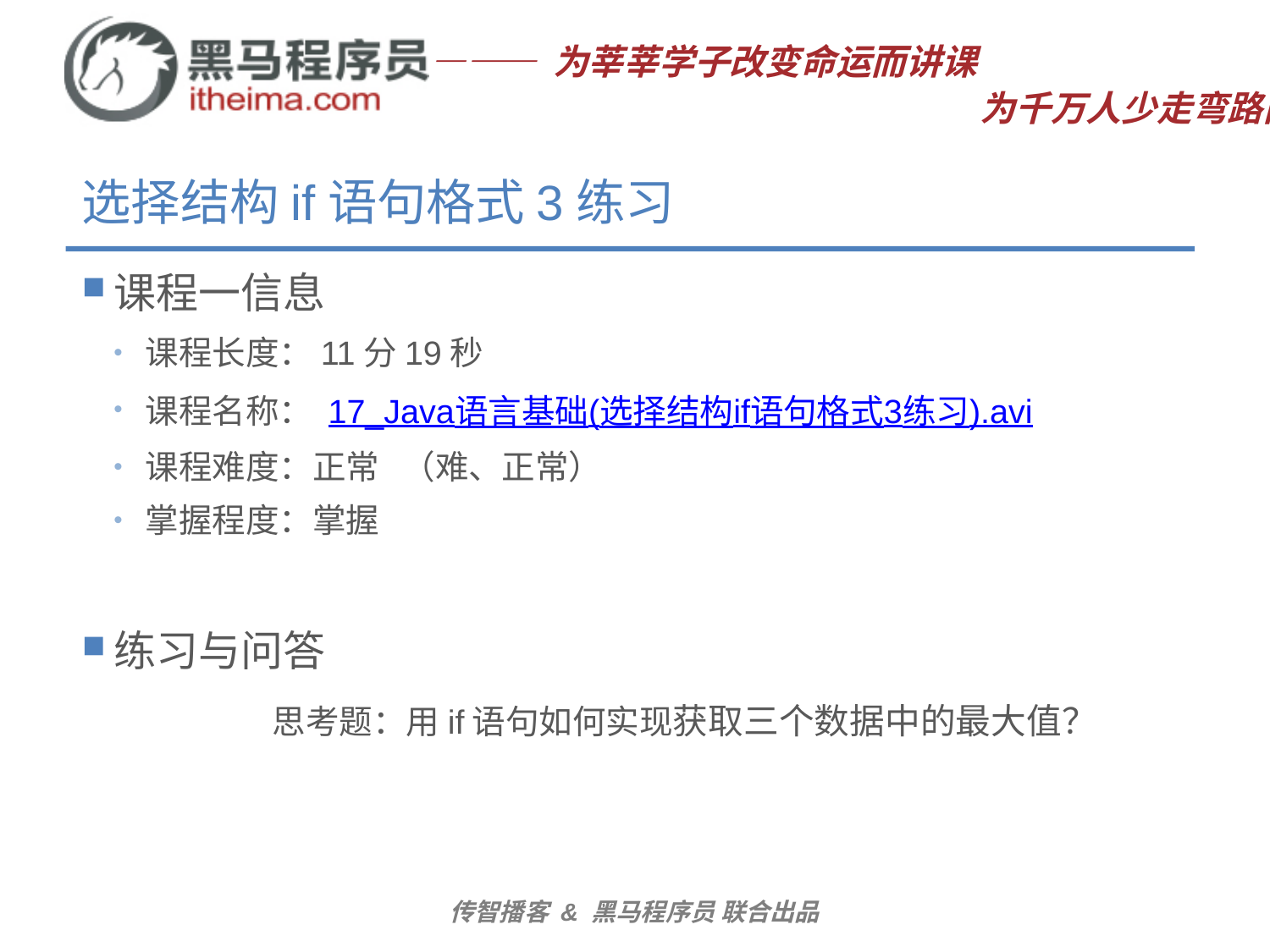

# 选择结构if语句格式3练习
课程一信息
课程长度：11分19秒
课程名称： 17_Java语言基础(选择结构if语句格式3练习).avi
课程难度：正常   （难、正常）
掌握程度：掌握

练习与问答
	思考题：用if语句如何实现获取三个数据中的最大值？